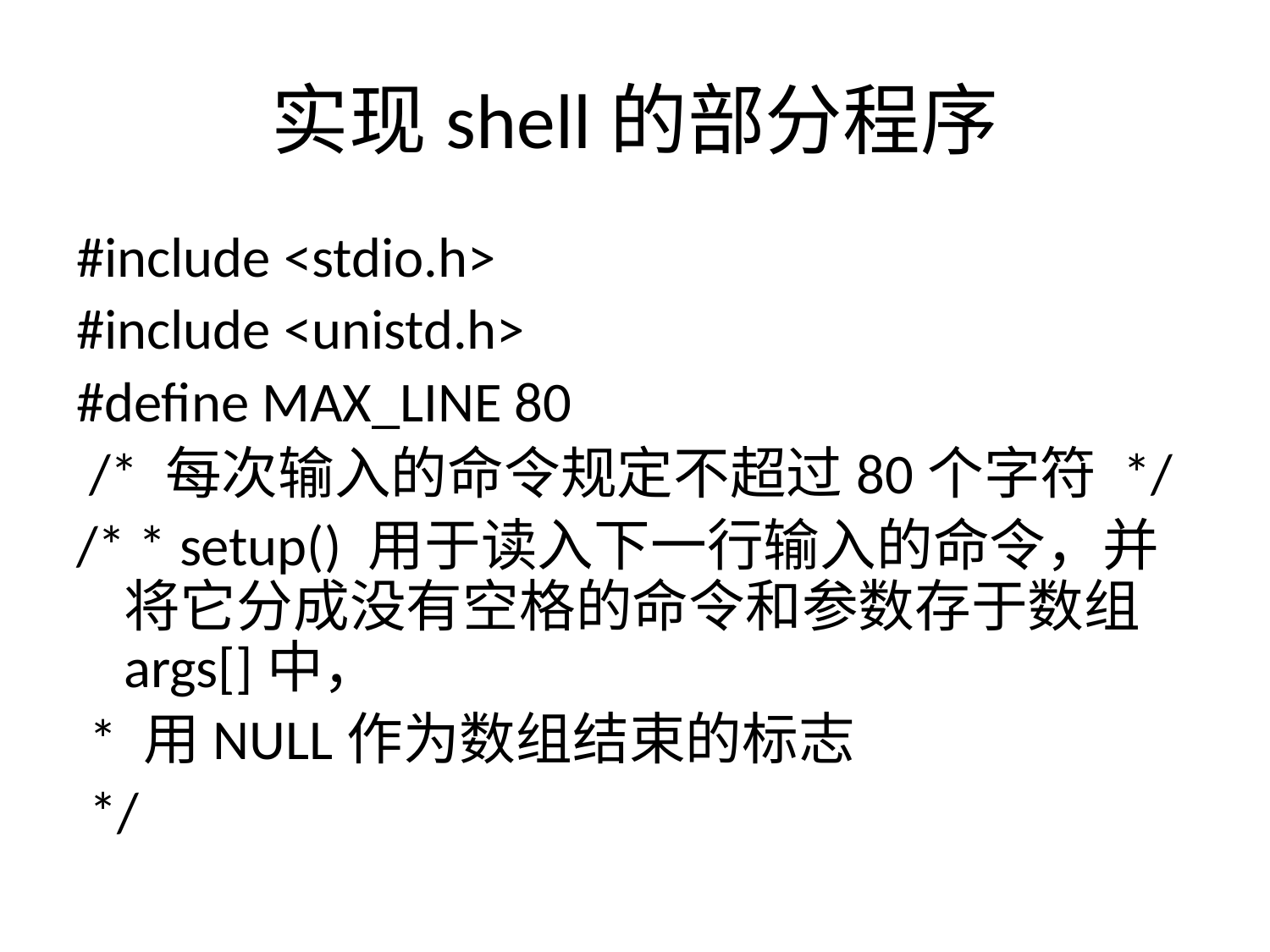

# 实现shell的部分程序
#include <stdio.h>
#include <unistd.h>
#define MAX_LINE 80
 /* 每次输入的命令规定不超过80个字符 */
/* * setup() 用于读入下一行输入的命令，并将它分成没有空格的命令和参数存于数组args[]中，
 * 用NULL作为数组结束的标志
 */